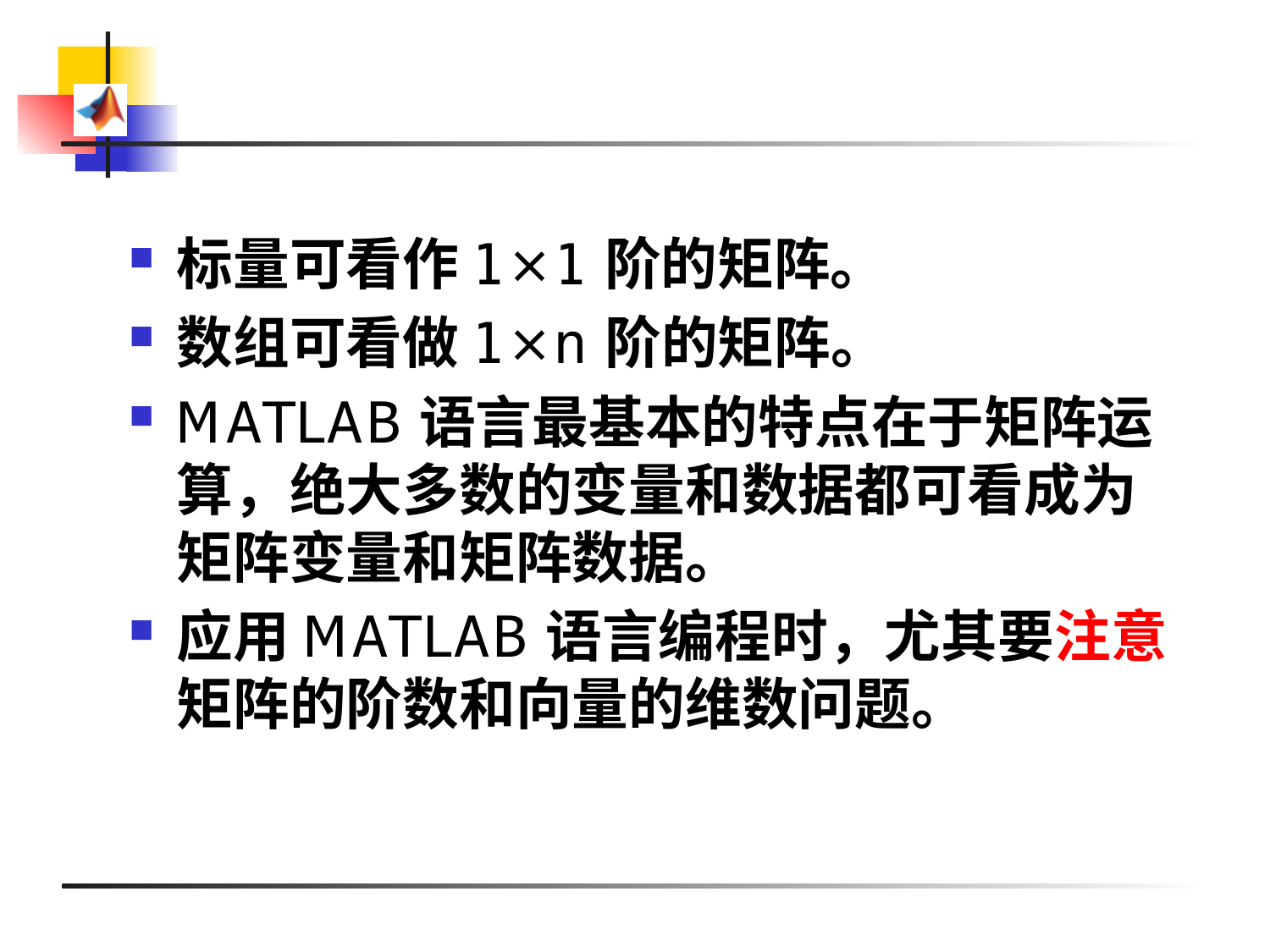

标量可看作1×1阶的矩阵。
数组可看做1×n阶的矩阵。
MATLAB语言最基本的特点在于矩阵运算，绝大多数的变量和数据都可看成为矩阵变量和矩阵数据。
应用MATLAB语言编程时，尤其要注意矩阵的阶数和向量的维数问题。